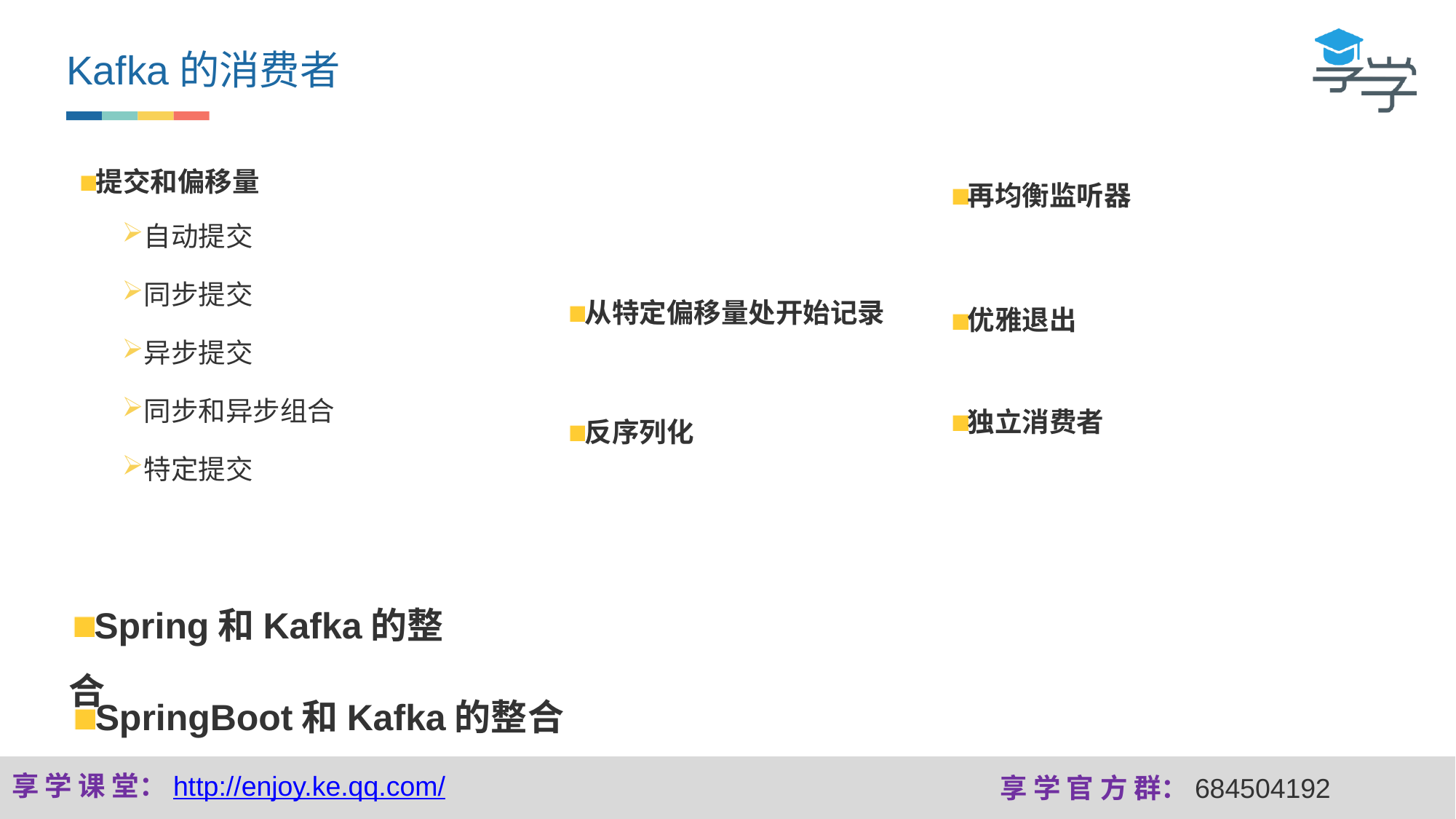

Kafka的消费者

提交和偏移量
再均衡监听器
自动提交
同步提交
异步提交
同步和异步组合
特定提交
从特定偏移量处开始记录
优雅退出
独立消费者
反序列化
Spring和Kafka的整合
SpringBoot和Kafka的整合